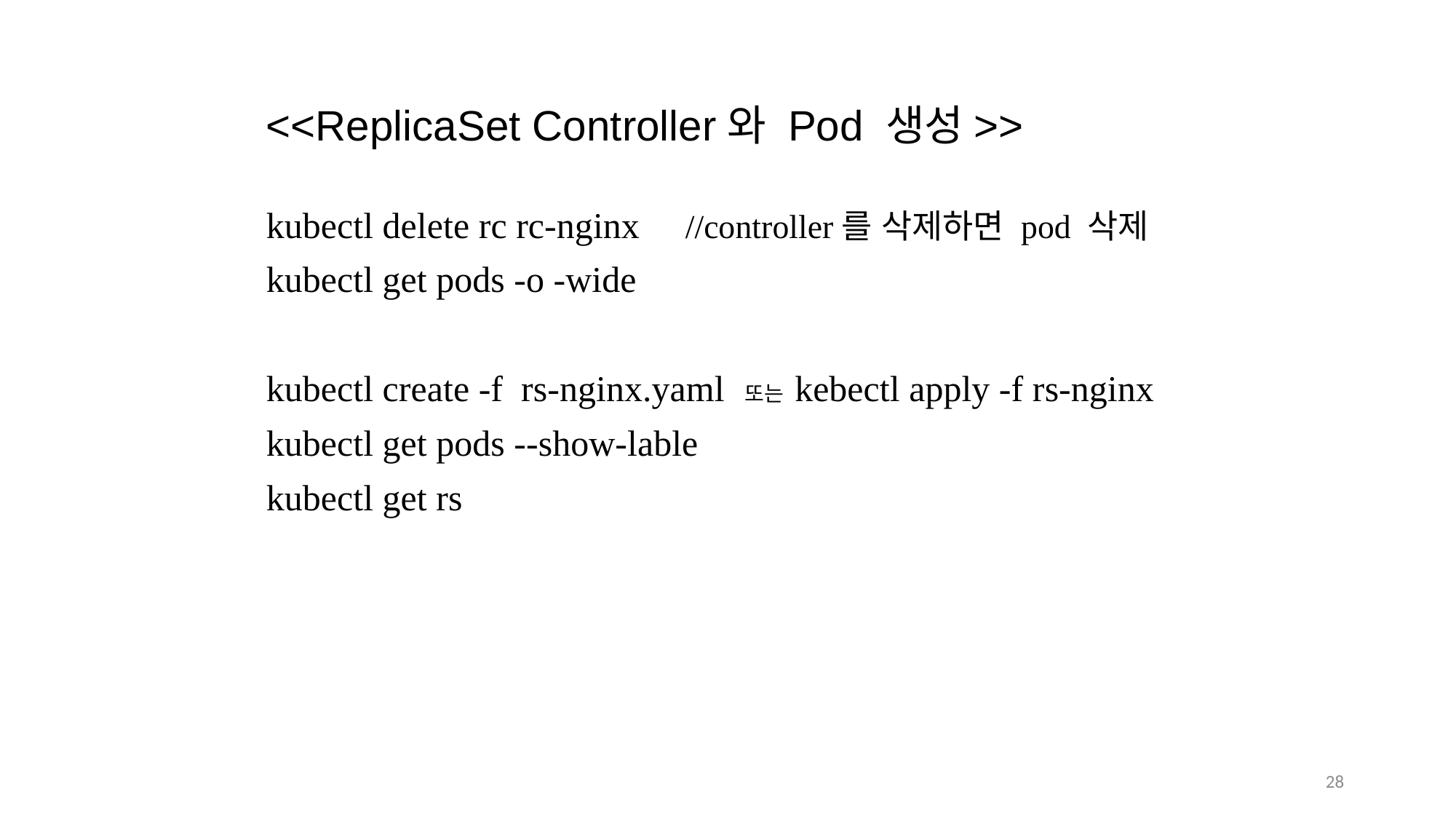

<<ReplicaSet Controller와 Pod 생성>>

kubectl delete rc rc-nginx     //controller를 삭제하면 pod 삭제
kubectl get pods -o -wide

kubectl create -f  rs-nginx.yaml  또는 kebectl apply -f rs-nginx
kubectl get pods --show-lable
kubectl get rs
28